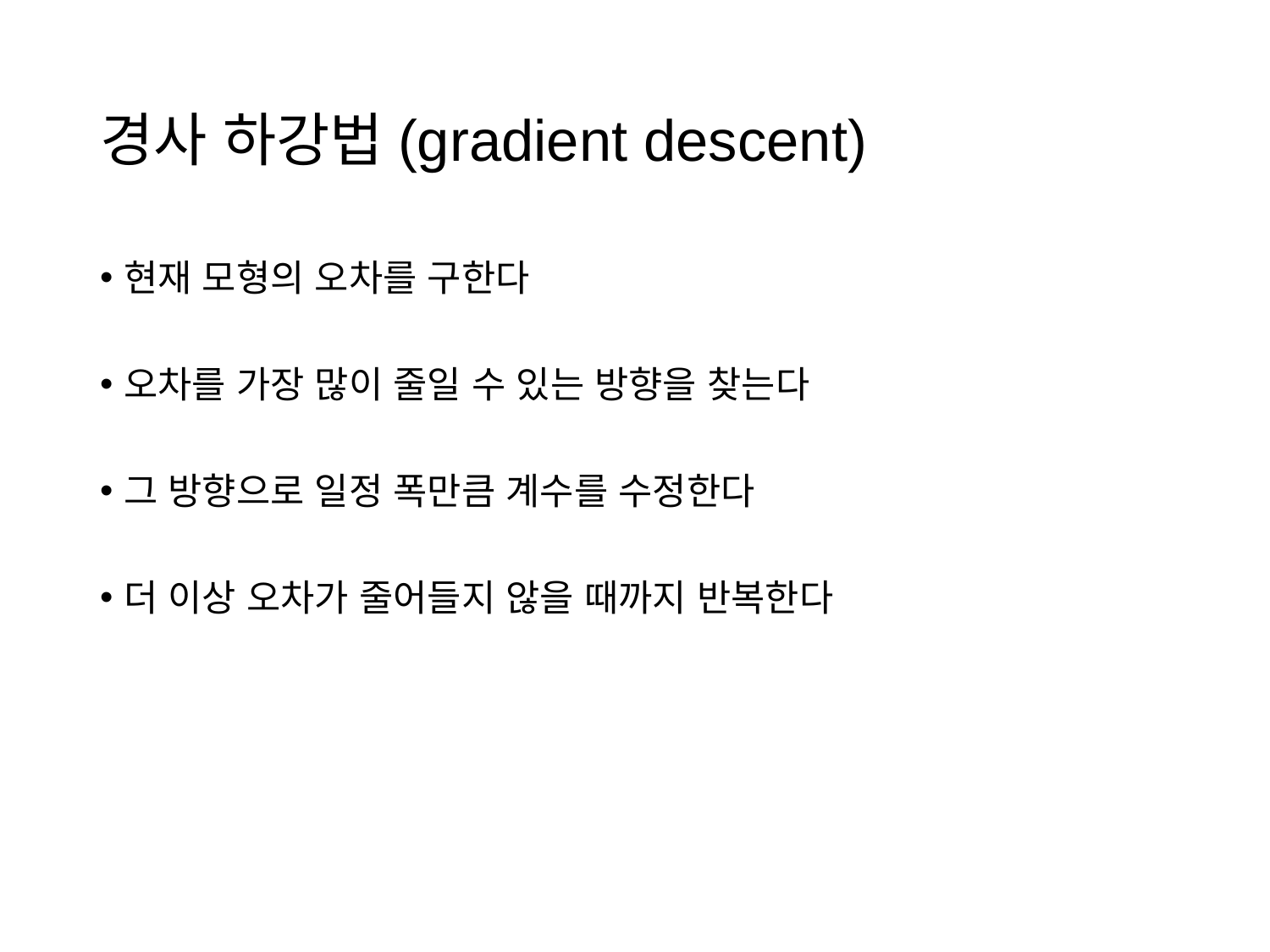

# 경사 하강법(gradient descent)
현재 모형의 오차를 구한다

오차를 가장 많이 줄일 수 있는 방향을 찾는다

그 방향으로 일정 폭만큼 계수를 수정한다

더 이상 오차가 줄어들지 않을 때까지 반복한다